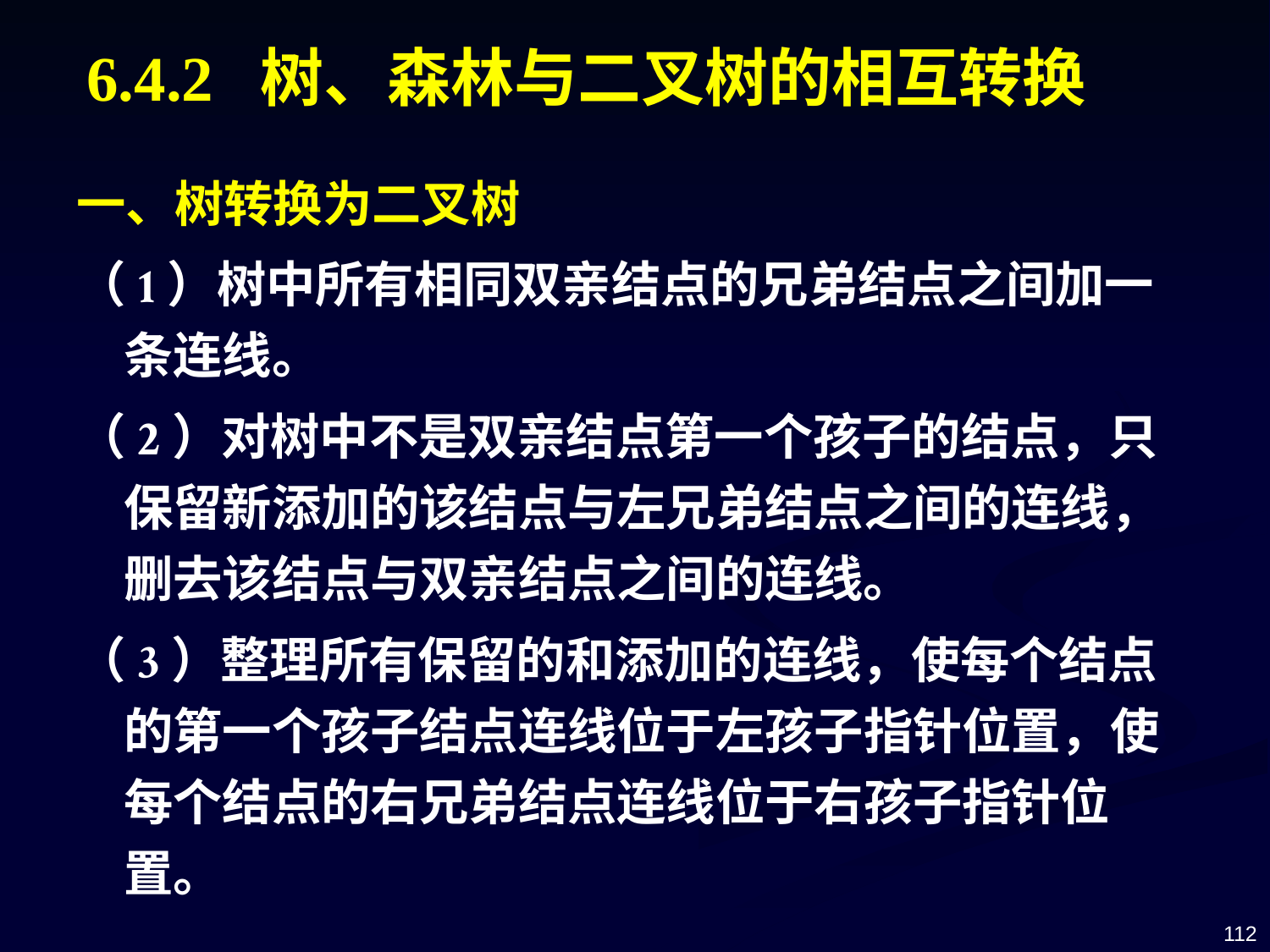

6.4.2  树、森林与二叉树的相互转换
一、树转换为二叉树
（1）树中所有相同双亲结点的兄弟结点之间加一条连线。
（2）对树中不是双亲结点第一个孩子的结点，只保留新添加的该结点与左兄弟结点之间的连线，删去该结点与双亲结点之间的连线。
（3）整理所有保留的和添加的连线，使每个结点的第一个孩子结点连线位于左孩子指针位置，使每个结点的右兄弟结点连线位于右孩子指针位置。
112